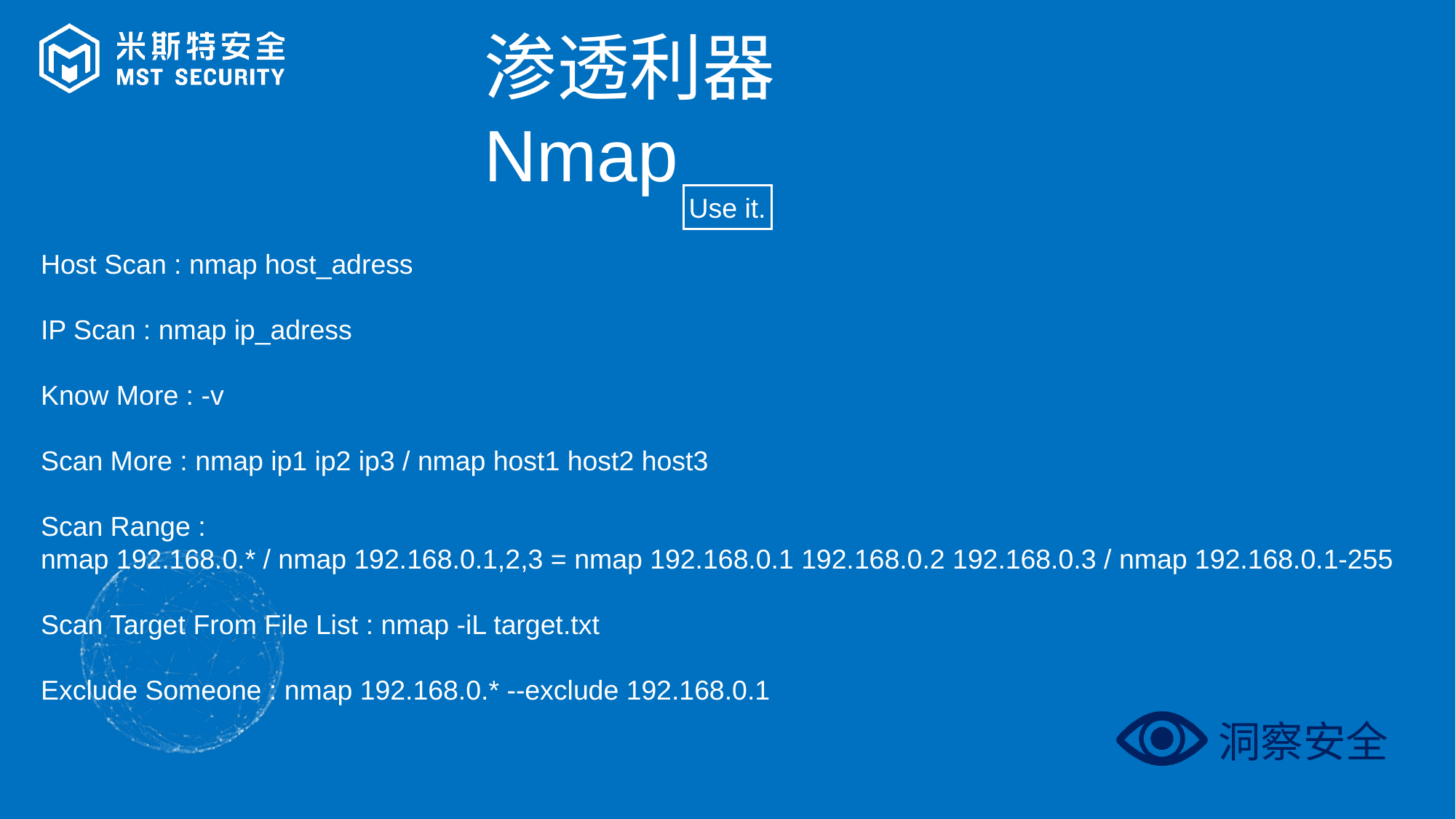

渗透利器Nmap
Use it.
Host Scan : nmap host_adress

IP Scan : nmap ip_adress

Know More : -v

Scan More : nmap ip1 ip2 ip3 / nmap host1 host2 host3

Scan Range :
nmap 192.168.0.* / nmap 192.168.0.1,2,3 = nmap 192.168.0.1 192.168.0.2 192.168.0.3 / nmap 192.168.0.1-255

Scan Target From File List : nmap -iL target.txt

Exclude Someone : nmap 192.168.0.* --exclude 192.168.0.1